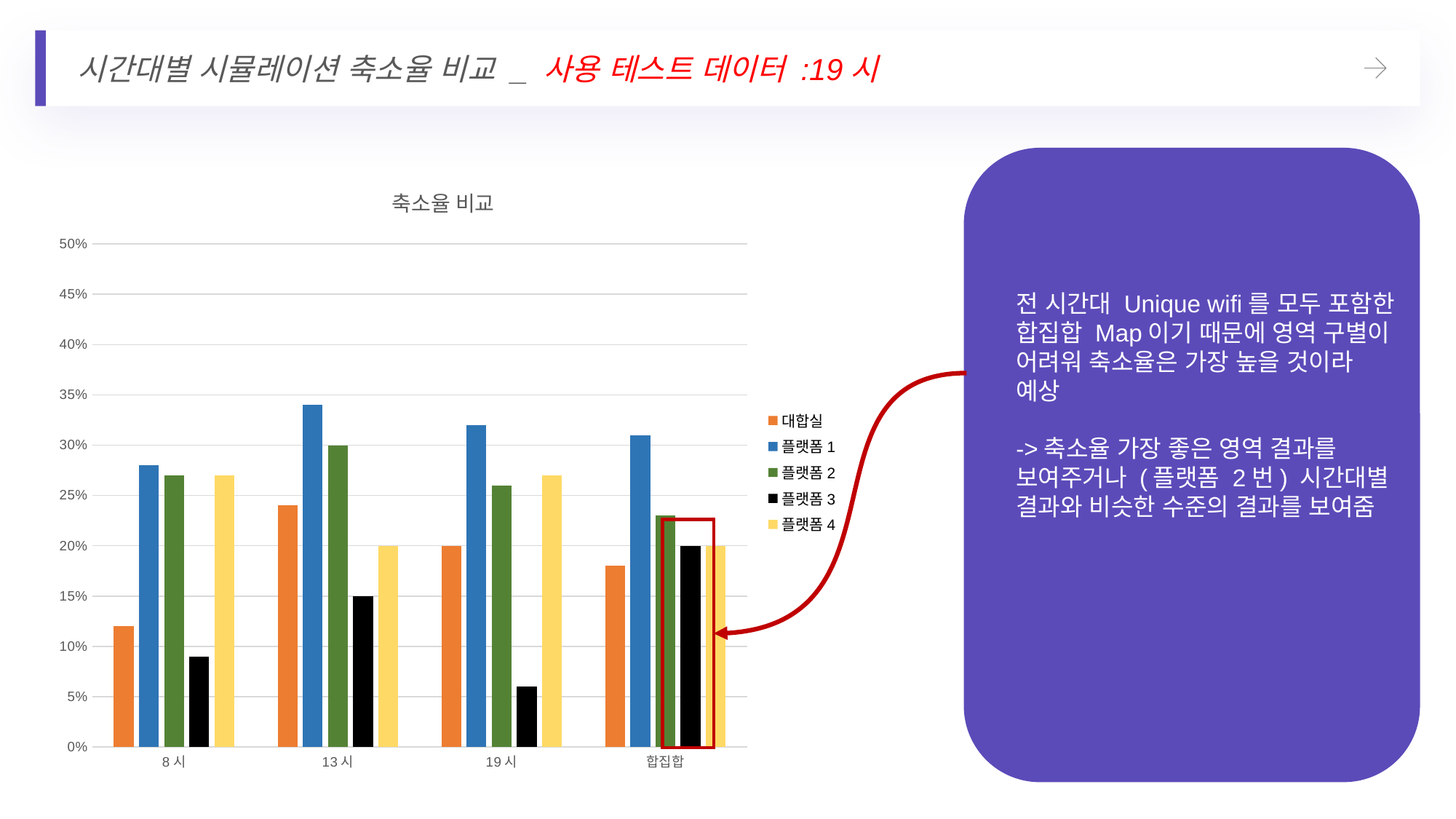

시간대별 시뮬레이션 축소율 비교 _ 사용 테스트 데이터 :19시

### Chart: 축소율 비교

| Category | 대합실 | 플랫폼1 | 플랫폼2 | 플랫폼3 | 플랫폼4 |
|---|---|---|---|---|---|
| 8시 | 0.12 | 0.28 | 0.27 | 0.09 | 0.27 |
| 13시 | 0.24 | 0.34 | 0.3 | 0.15 | 0.2 |
| 19시 | 0.2 | 0.32 | 0.26 | 0.06 | 0.27 |
| 합집합 | 0.18 | 0.31 | 0.23 | 0.2 | 0.2 |
전 시간대 Unique wifi를 모두 포함한 합집합 Map이기 때문에 영역 구별이 어려워 축소율은 가장 높을 것이라 예상
->축소율 가장 좋은 영역 결과를 보여주거나 (플랫폼 2번) 시간대별 결과와 비슷한 수준의 결과를 보여줌